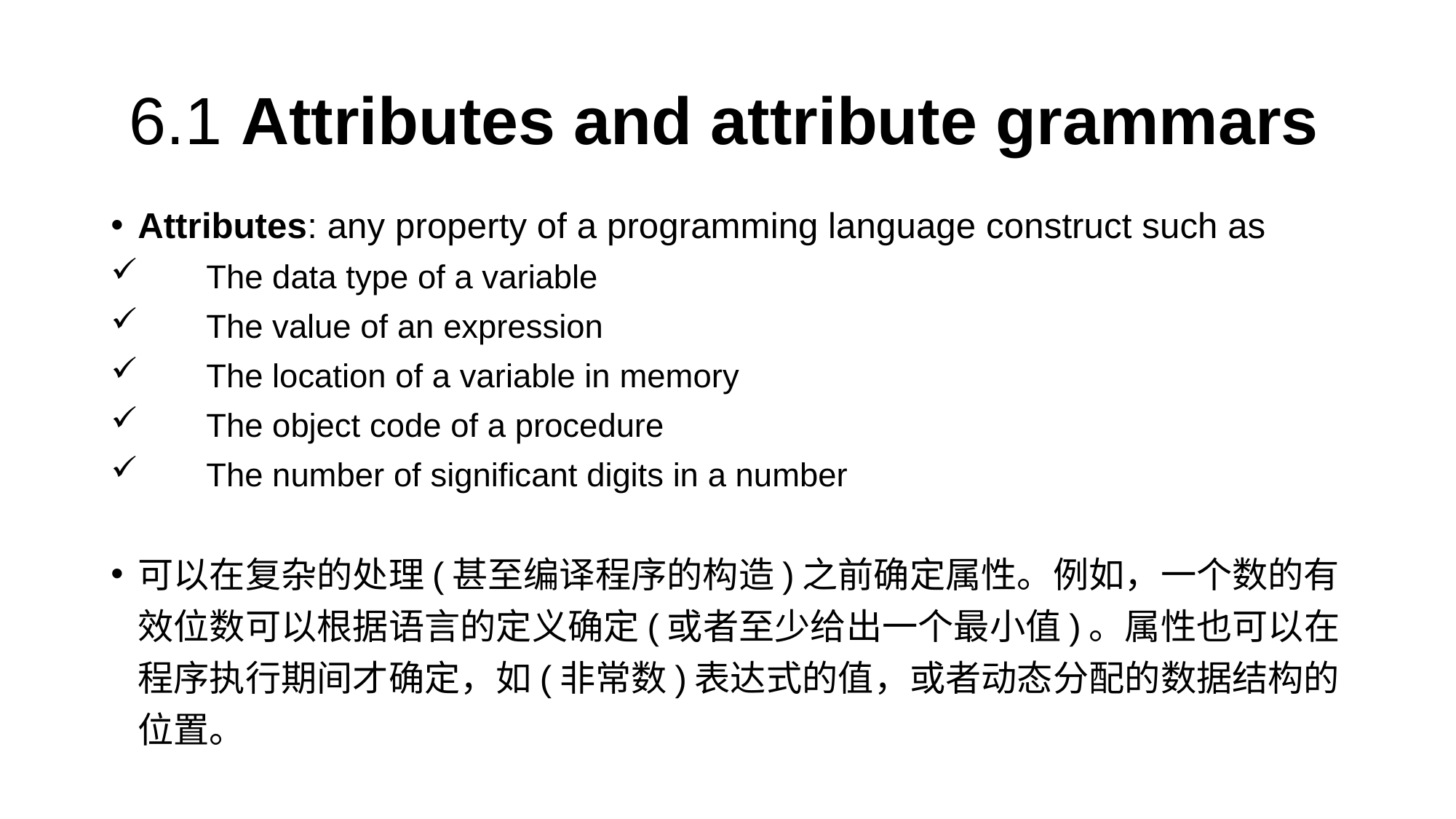

# 6.1 Attributes and attribute grammars
Attributes: any property of a programming language construct such as
	The data type of a variable
	The value of an expression
	The location of a variable in memory
	The object code of a procedure
	The number of significant digits in a number

可以在复杂的处理(甚至编译程序的构造)之前确定属性。例如，一个数的有效位数可以根据语言的定义确定(或者至少给出一个最小值)。属性也可以在程序执行期间才确定，如(非常数)表达式的值，或者动态分配的数据结构的位置。